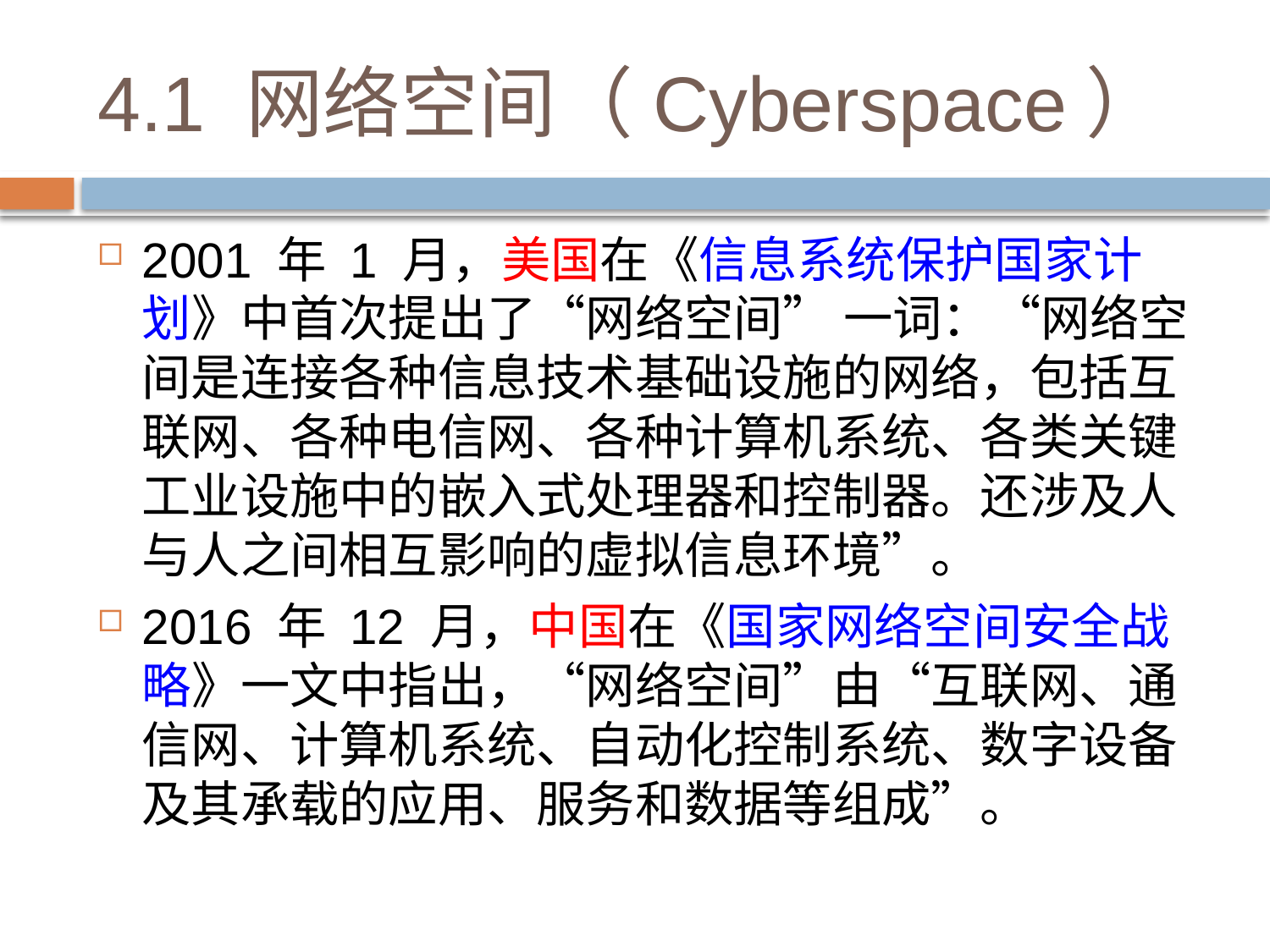

# 4.1 网络空间（Cyberspace）
2001 年 1 月，美国在《信息系统保护国家计划》中首次提出了“网络空间” 一词：“网络空间是连接各种信息技术基础设施的网络，包括互联网、各种电信网、各种计算机系统、各类关键工业设施中的嵌入式处理器和控制器。还涉及人与人之间相互影响的虚拟信息环境”。
2016 年 12 月，中国在《国家网络空间安全战略》一文中指出，“网络空间”由“互联网、通信网、计算机系统、自动化控制系统、数字设备及其承载的应用、服务和数据等组成”。